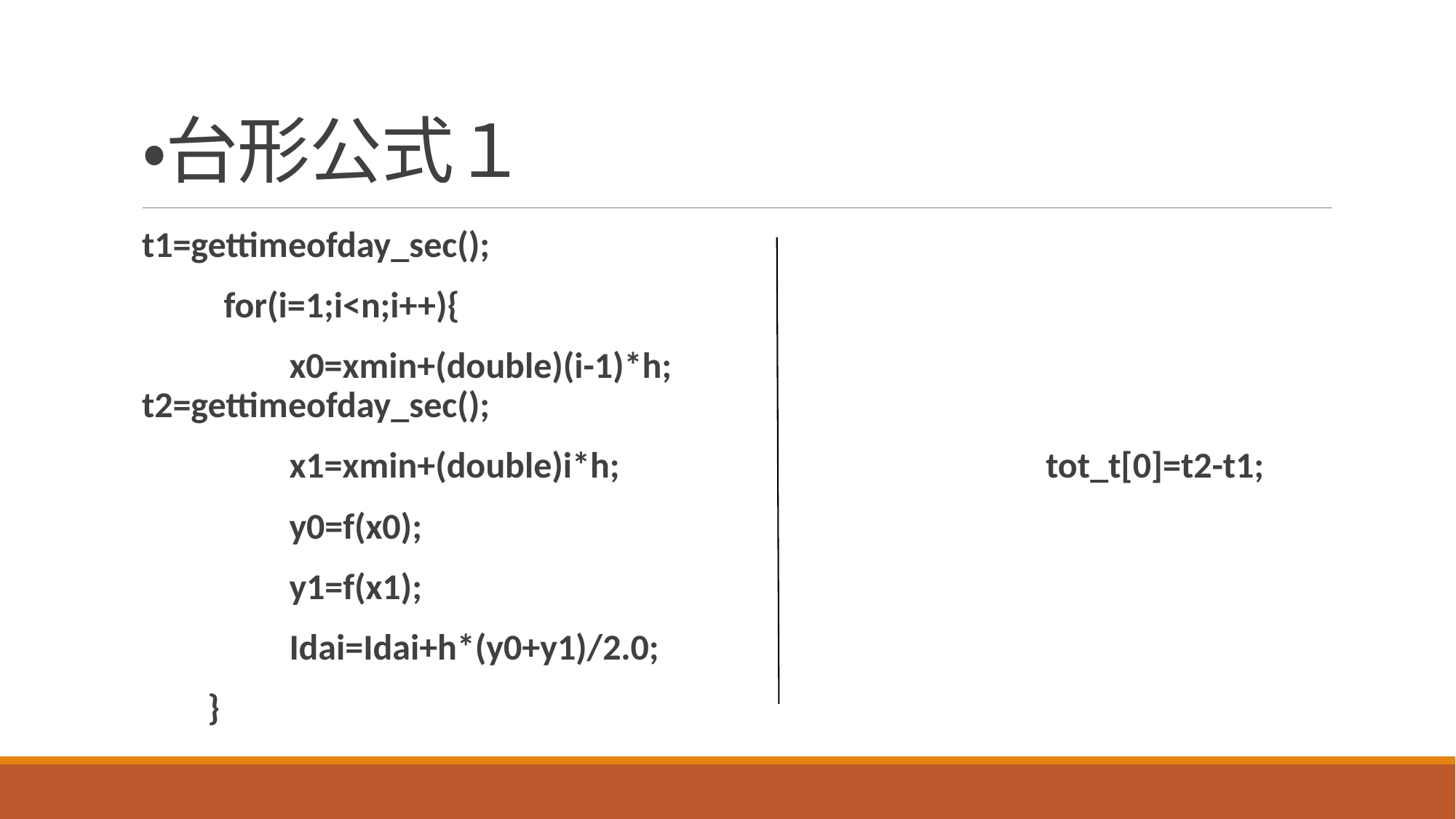

# ・台形公式１
t1=gettimeofday_sec();
          for(i=1;i<n;i++){
                  x0=xmin+(double)(i-1)*h;　　　　　　　　　t2=gettimeofday_sec();
                  x1=xmin+(double)i*h;　　　　　　　　　　　 tot_t[0]=t2-t1;
                  y0=f(x0);
                  y1=f(x1);
                  Idai=Idai+h*(y0+y1)/2.0;
        }